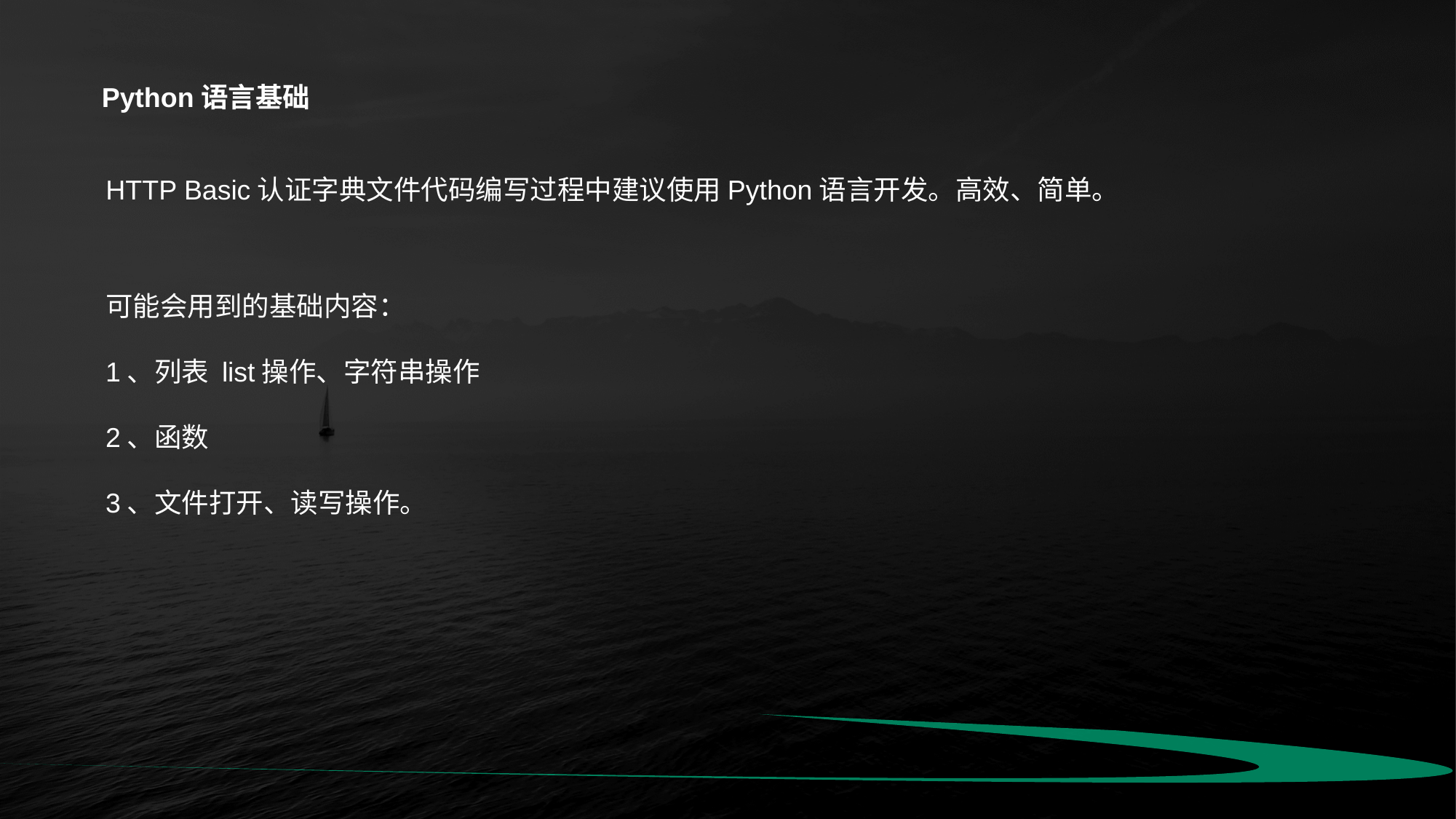

Python语言基础
HTTP Basic认证字典文件代码编写过程中建议使用Python语言开发。高效、简单。
可能会用到的基础内容：

1、列表 list操作、字符串操作

2、函数

3、文件打开、读写操作。